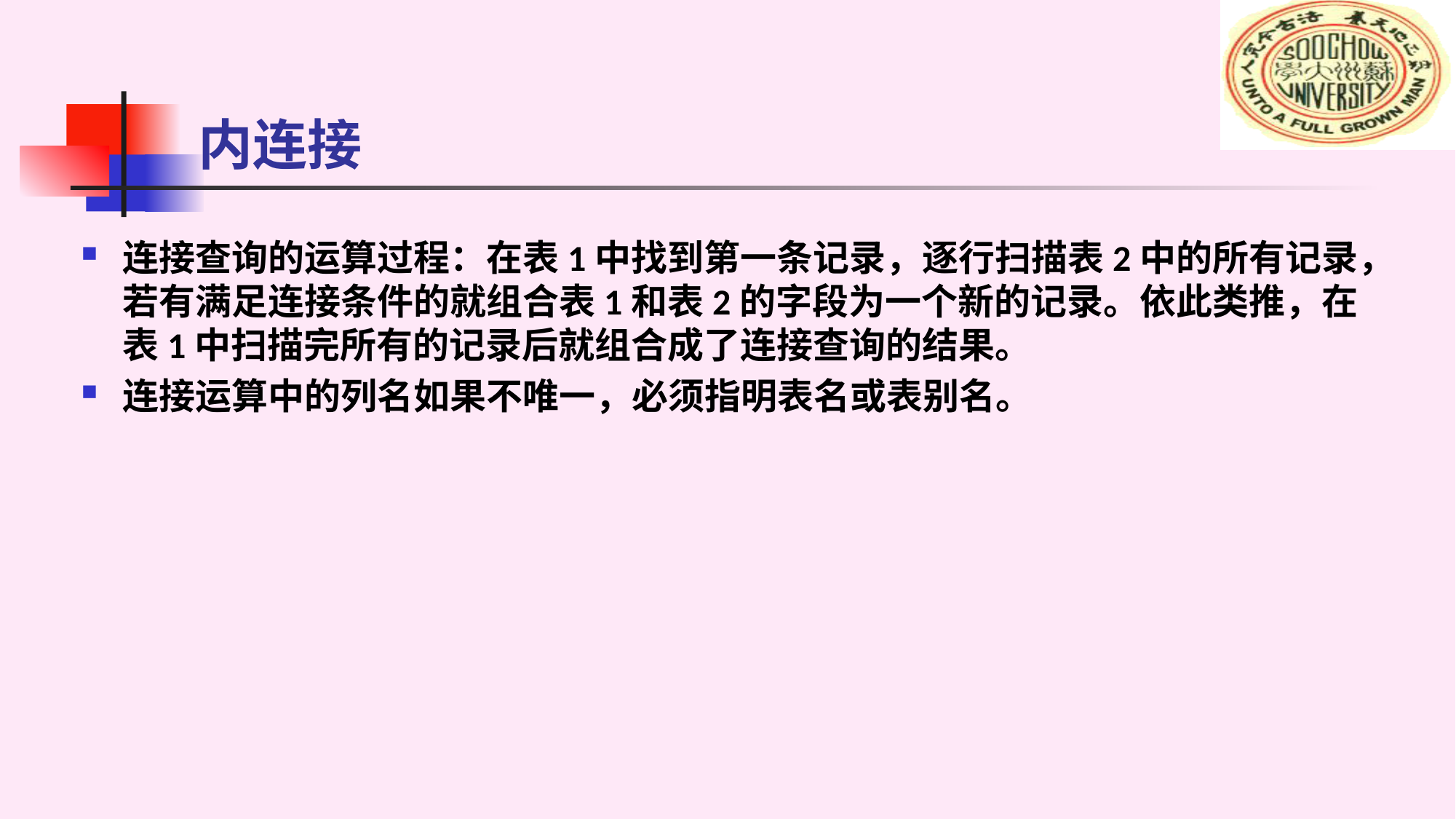

# 内连接
连接查询的运算过程：在表1中找到第一条记录，逐行扫描表2中的所有记录，若有满足连接条件的就组合表1和表2的字段为一个新的记录。依此类推，在表1中扫描完所有的记录后就组合成了连接查询的结果。
连接运算中的列名如果不唯一，必须指明表名或表别名。